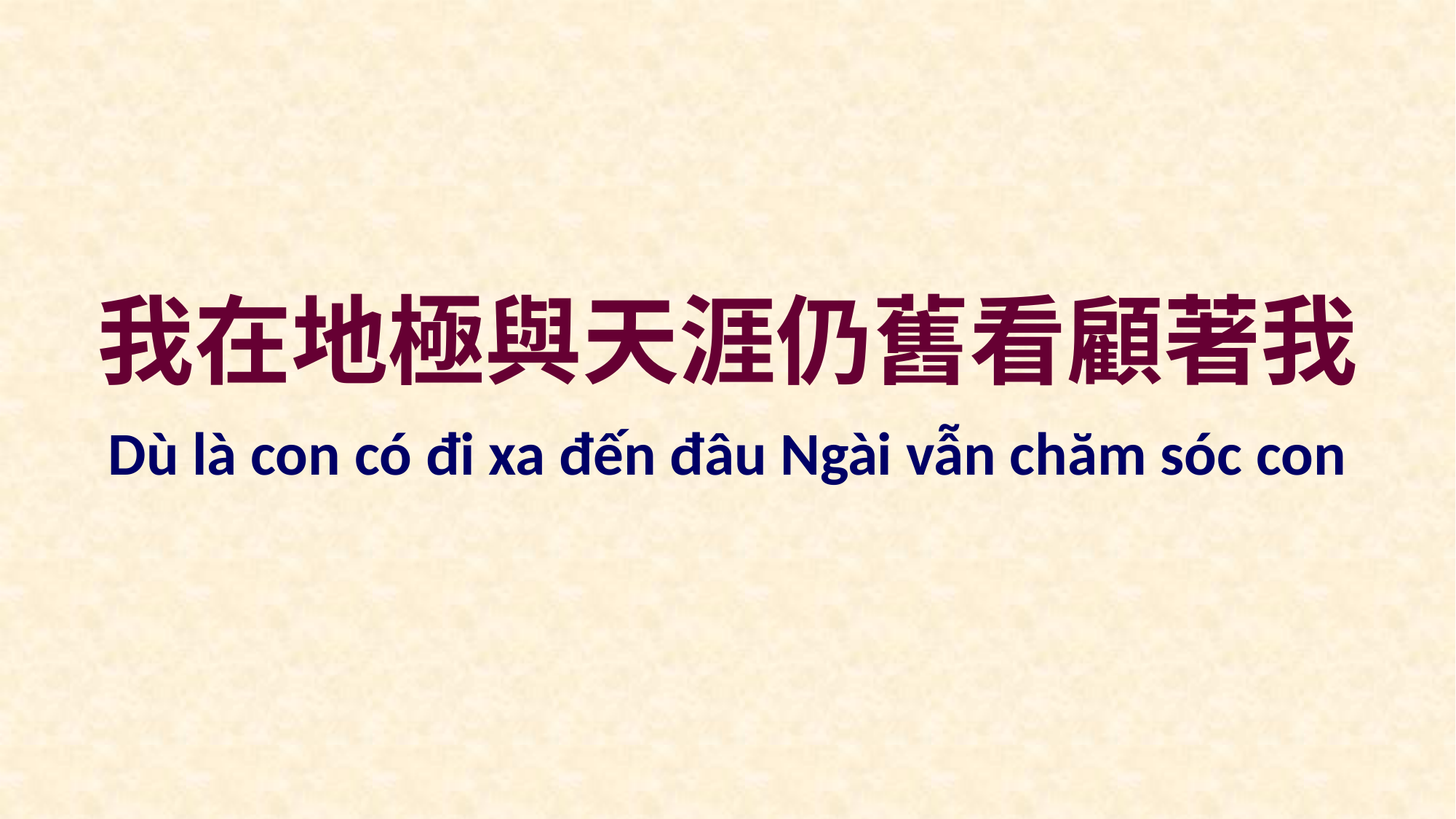

我在地極與天涯仍舊看顧著我
Dù là con có đi xa đến đâu Ngài vẫn chăm sóc con